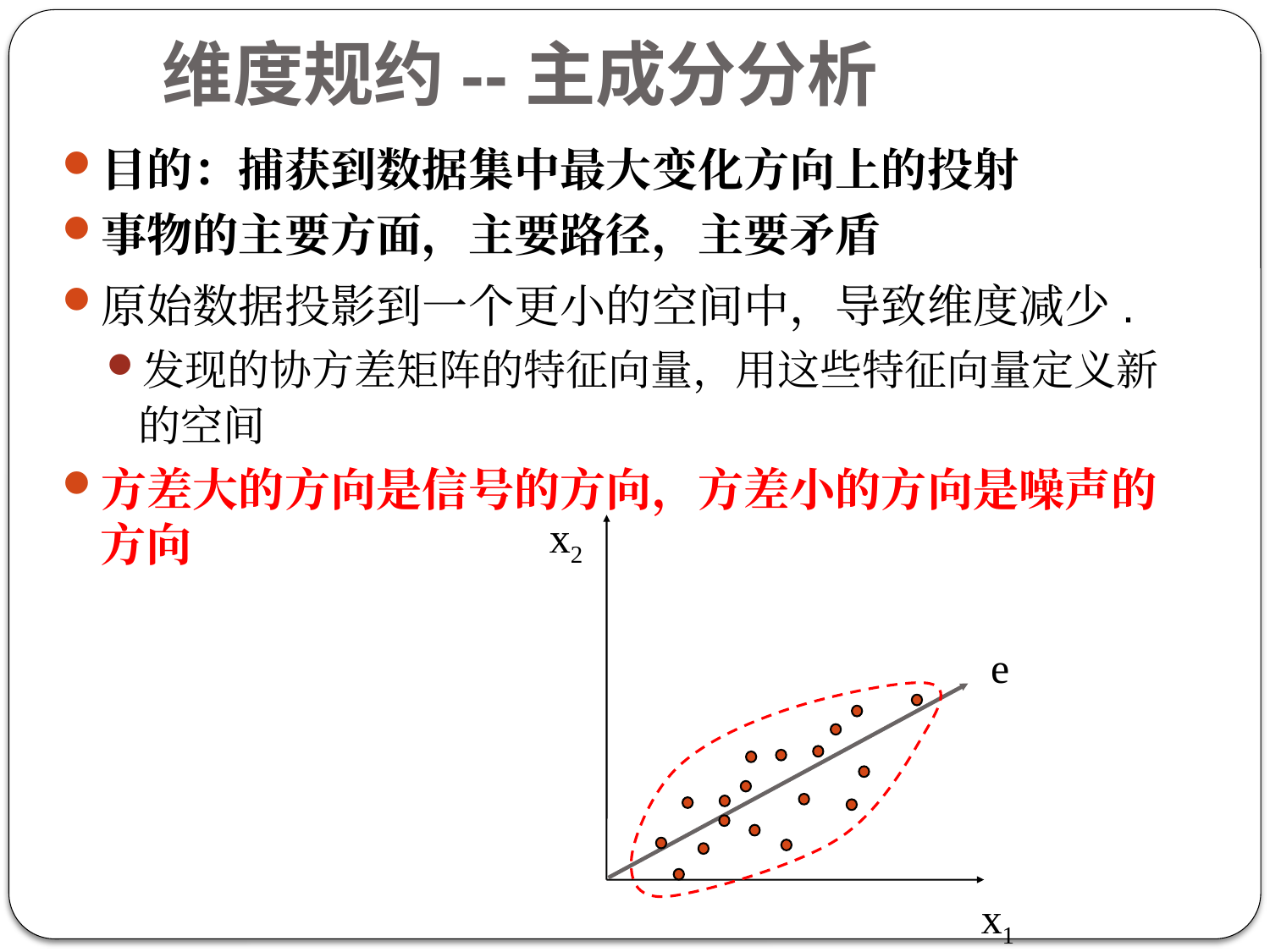

维度规约--主成分分析
目的：捕获到数据集中最大变化方向上的投射
事物的主要方面，主要路径，主要矛盾
原始数据投影到一个更小的空间中，导致维度减少.
发现的协方差矩阵的特征向量，用这些特征向量定义新的空间
方差大的方向是信号的方向，方差小的方向是噪声的方向

x2

e

x1